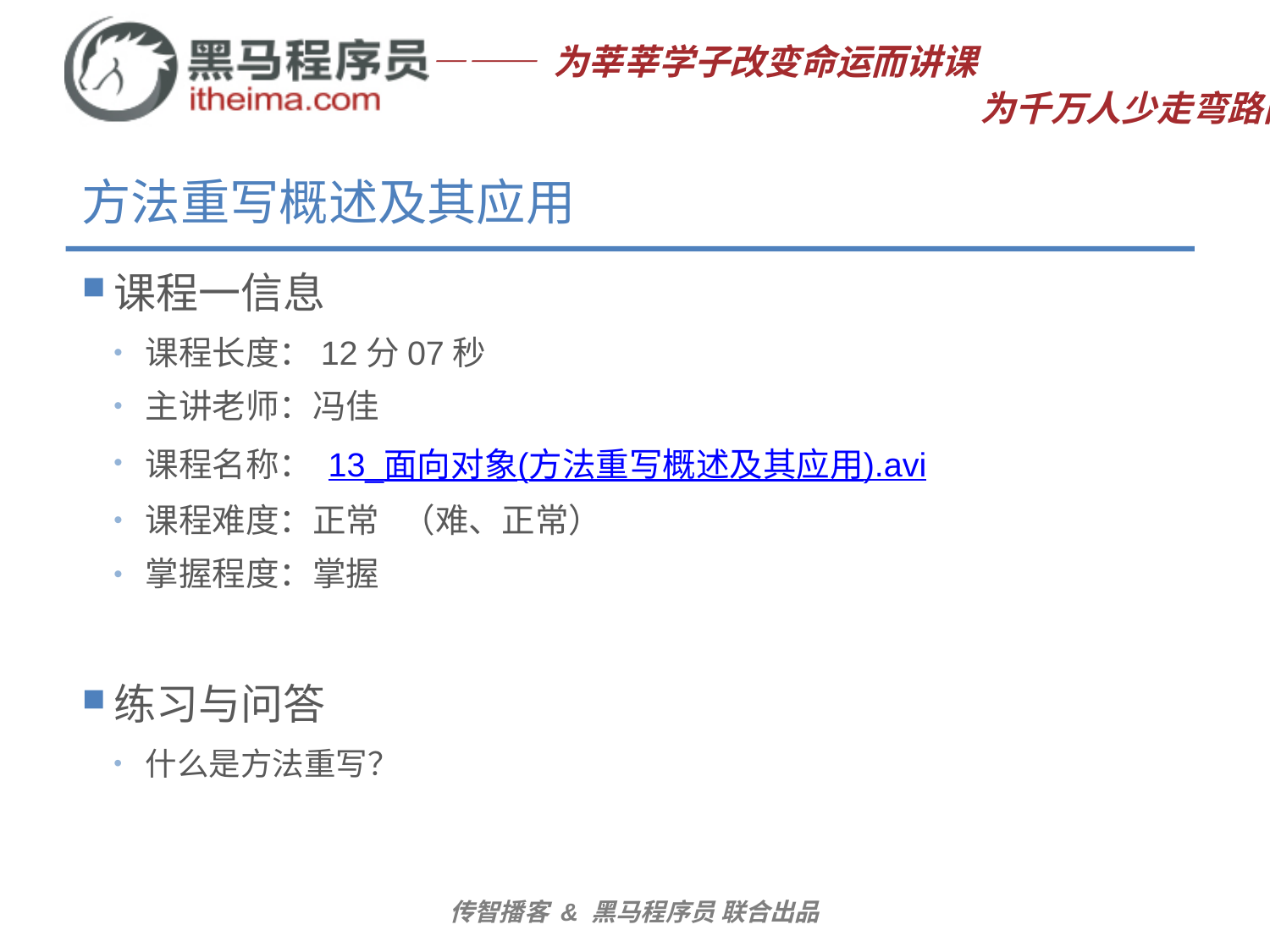

# 方法重写概述及其应用
课程一信息
课程长度：12分07秒
主讲老师：冯佳
课程名称： 13_面向对象(方法重写概述及其应用).avi
课程难度：正常   （难、正常）
掌握程度：掌握

练习与问答
什么是方法重写？